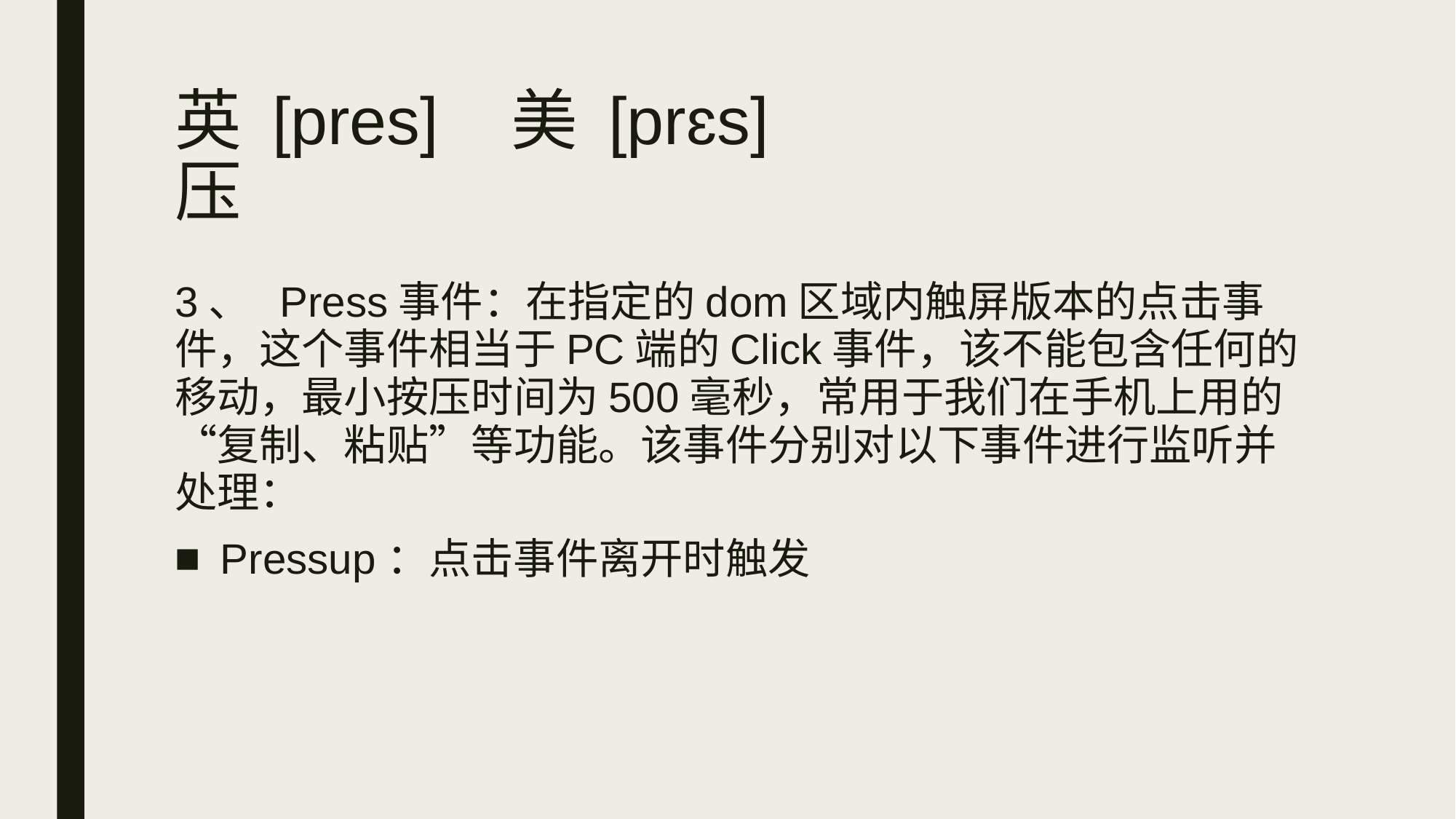

# 英 [pres]   美 [prɛs] 压
3、  Press事件：在指定的dom区域内触屏版本的点击事件，这个事件相当于PC端的Click事件，该不能包含任何的移动，最小按压时间为500毫秒，常用于我们在手机上用的“复制、粘贴”等功能。该事件分别对以下事件进行监听并处理：
Pressup：点击事件离开时触发